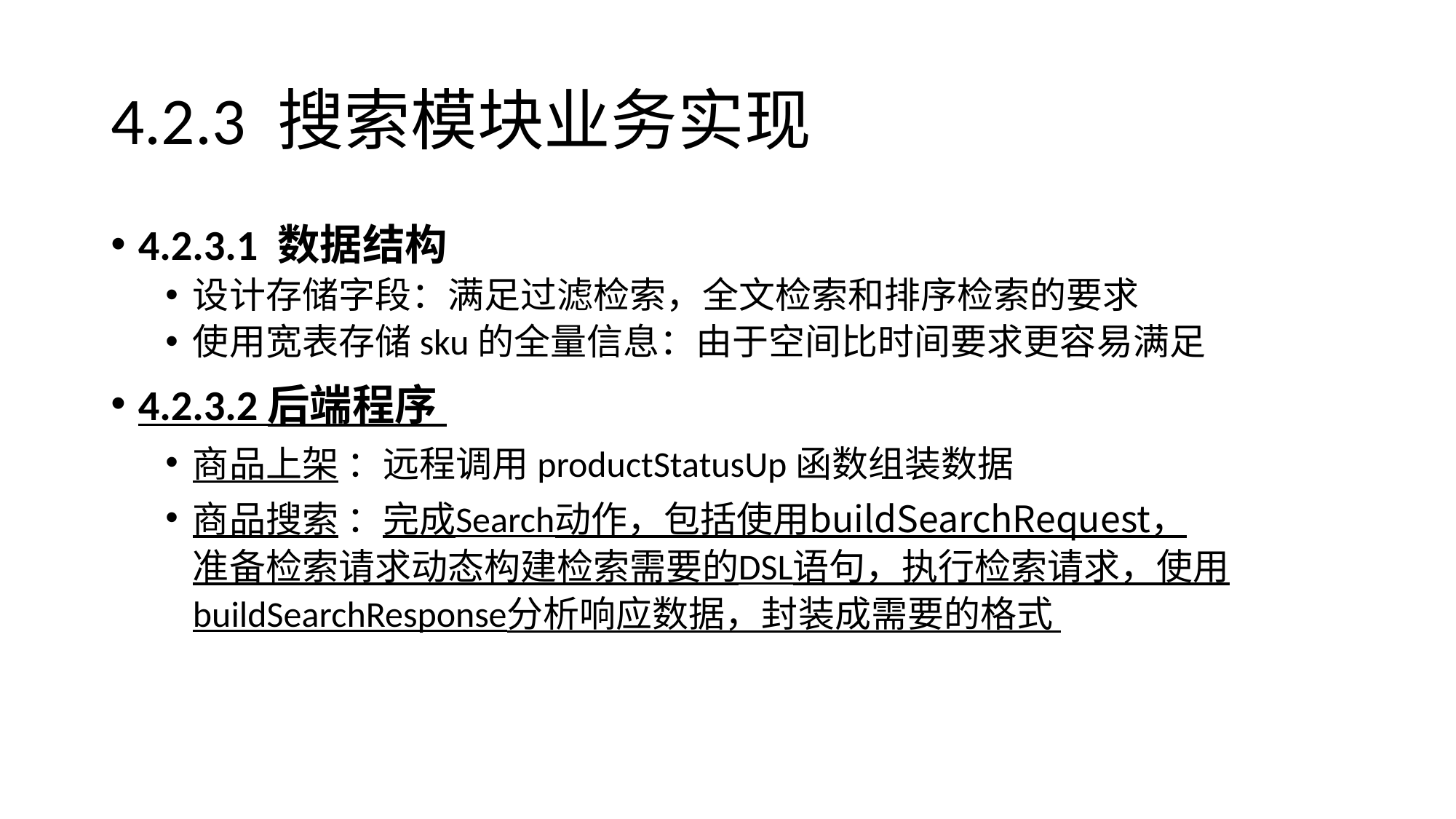

# 4.2.3 搜索模块业务实现
4.2.3.1 数据结构
设计存储字段：满足过滤检索，全文检索和排序检索的要求
使用宽表存储sku的全量信息：由于空间比时间要求更容易满足
4.2.3.2 后端程序
商品上架 ：远程调用productStatusUp函数组装数据
商品搜索 ：完成Search动作，包括使用buildSearchRequest，准备检索请求动态构建检索需要的DSL语句，执行检索请求，使用buildSearchResponse分析响应数据，封装成需要的格式